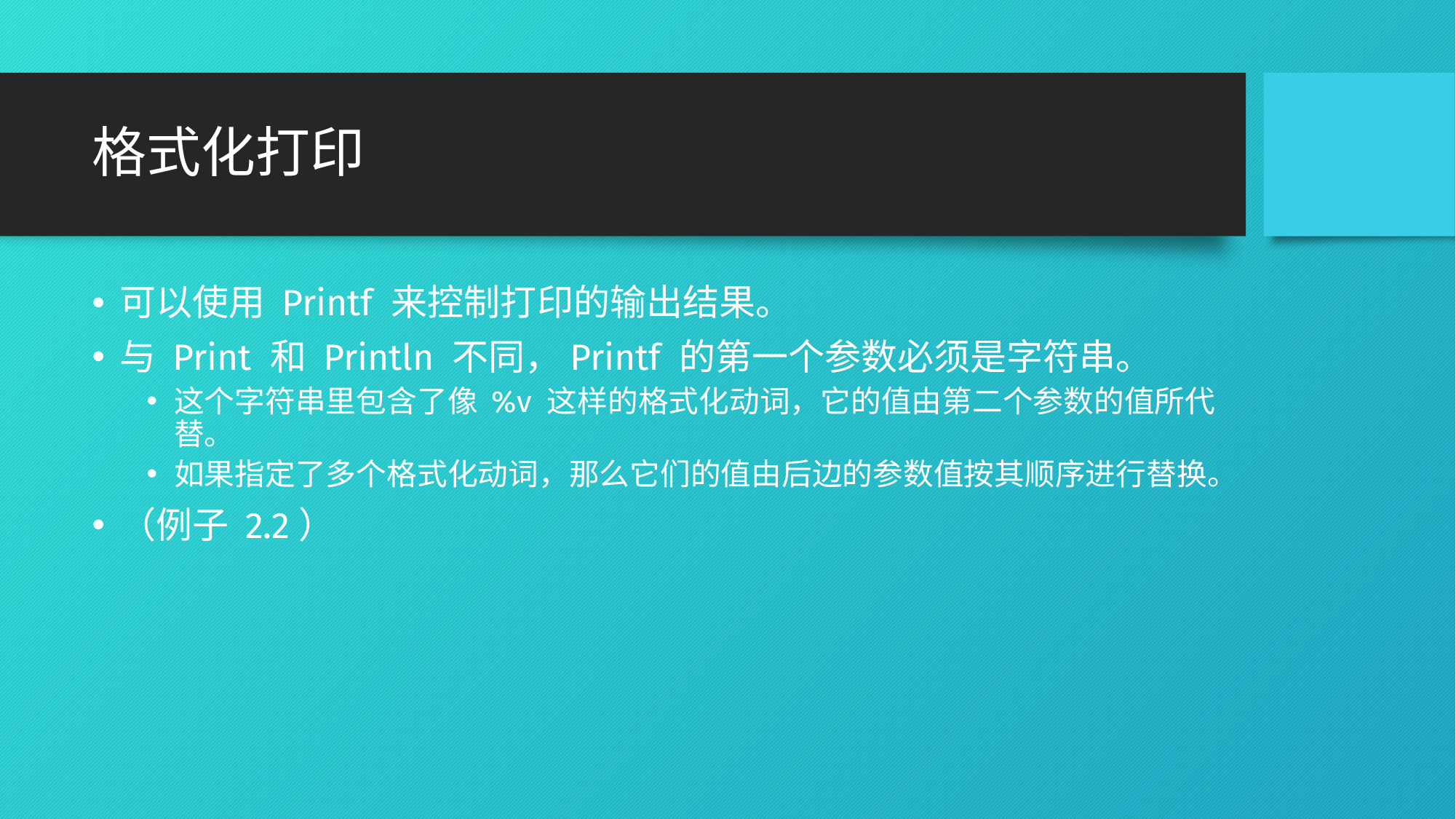

# 格式化打印
可以使用 Printf 来控制打印的输出结果。
与 Print 和 Println 不同，Printf 的第一个参数必须是字符串。
这个字符串里包含了像 %v 这样的格式化动词，它的值由第二个参数的值所代替。
如果指定了多个格式化动词，那么它们的值由后边的参数值按其顺序进行替换。
（例子 2.2）